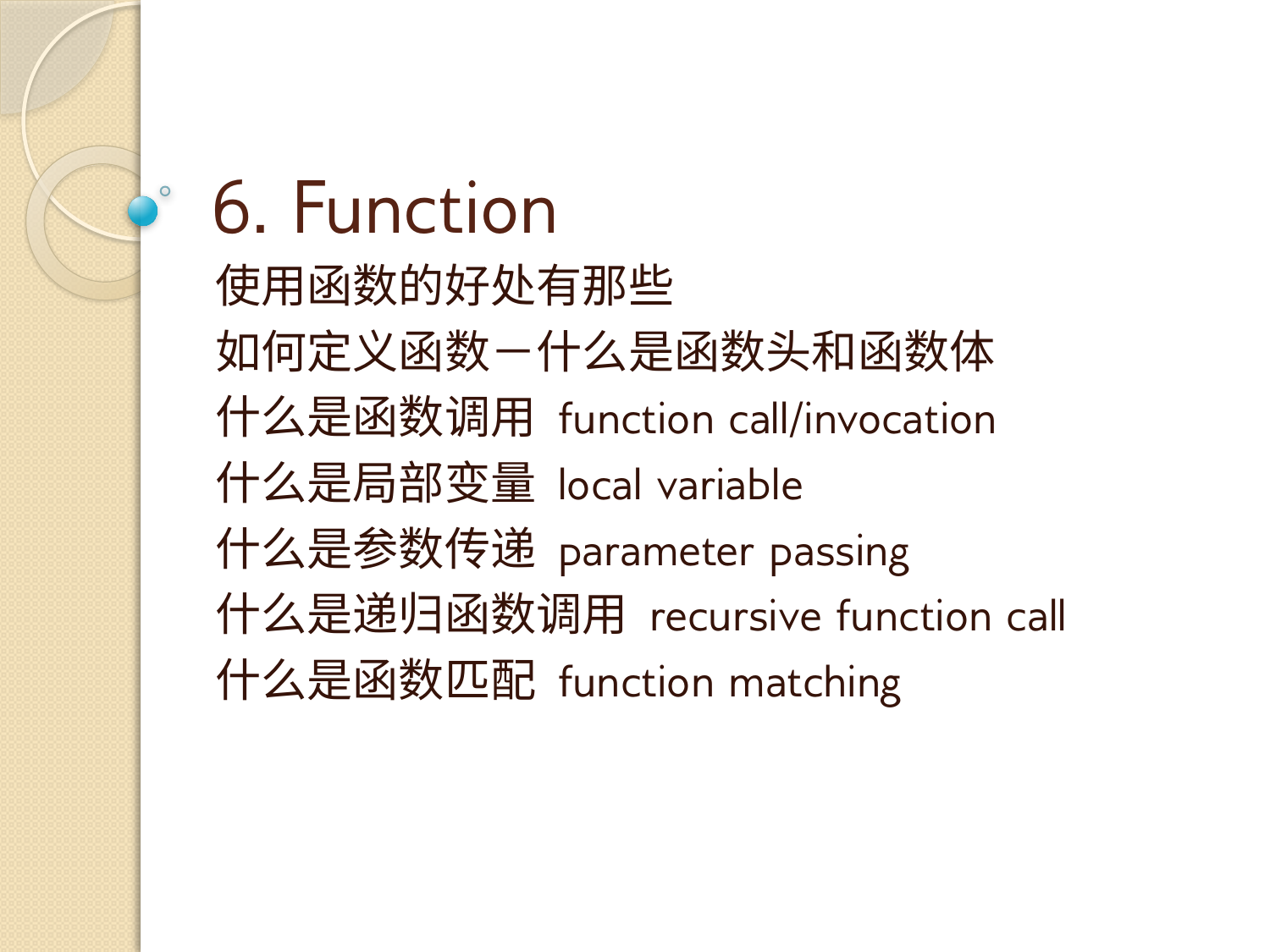

# 6. Function
使用函数的好处有那些
如何定义函数－什么是函数头和函数体
什么是函数调用 function call/invocation
什么是局部变量 local variable
什么是参数传递 parameter passing
什么是递归函数调用 recursive function call
什么是函数匹配 function matching